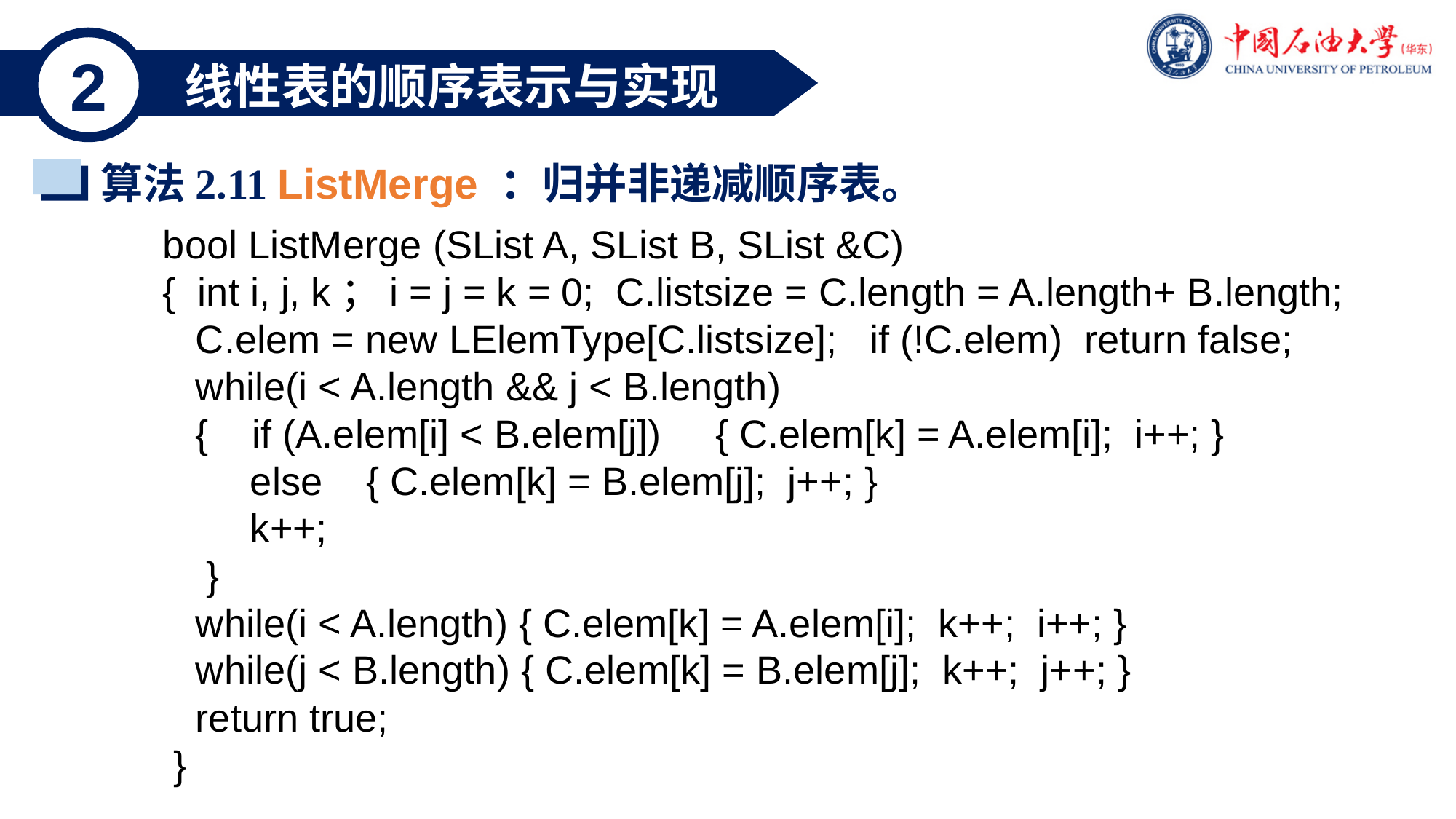

2
 线性表的顺序表示与实现
算法2.11 ListMerge ：归并非递减顺序表。

bool ListMerge (SList A, SList B, SList &C)
{  int i, j, k；i = j = k = 0;  C.listsize = C.length = A.length+ B.length;
   C.elem = new LElemType[C.listsize];   if (!C.elem)  return false;
   while(i < A.length && j < B.length)
   {    if (A.elem[i] < B.elem[j])     { C.elem[k] = A.elem[i];  i++; }
        else    { C.elem[k] = B.elem[j];  j++; }
        k++;
    }
   while(i < A.length) { C.elem[k] = A.elem[i];  k++;  i++; }
   while(j < B.length) { C.elem[k] = B.elem[j];  k++;  j++; }
   return true;
 }